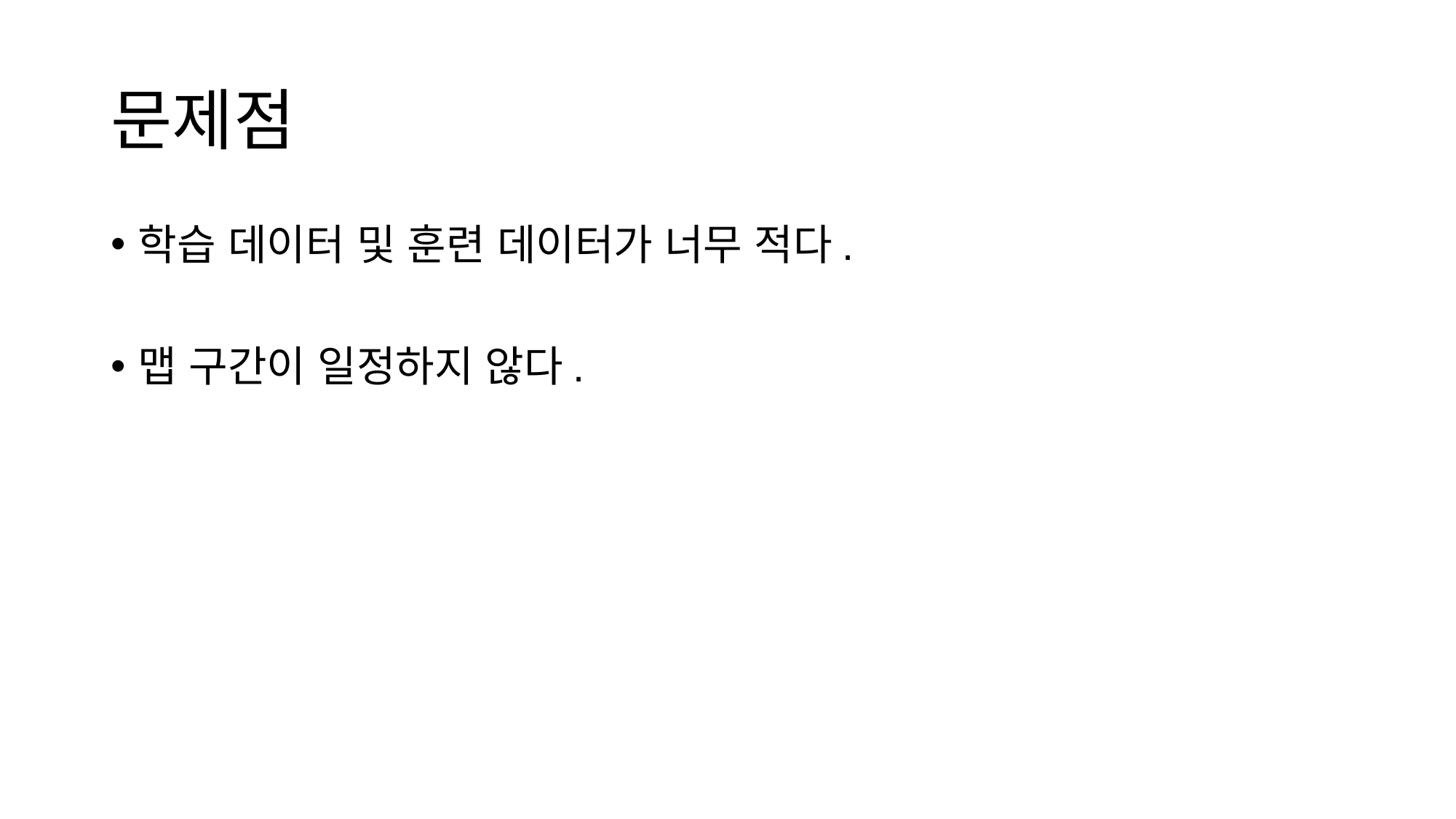

# 문제점
학습 데이터 및 훈련 데이터가 너무 적다.

맵 구간이 일정하지 않다.